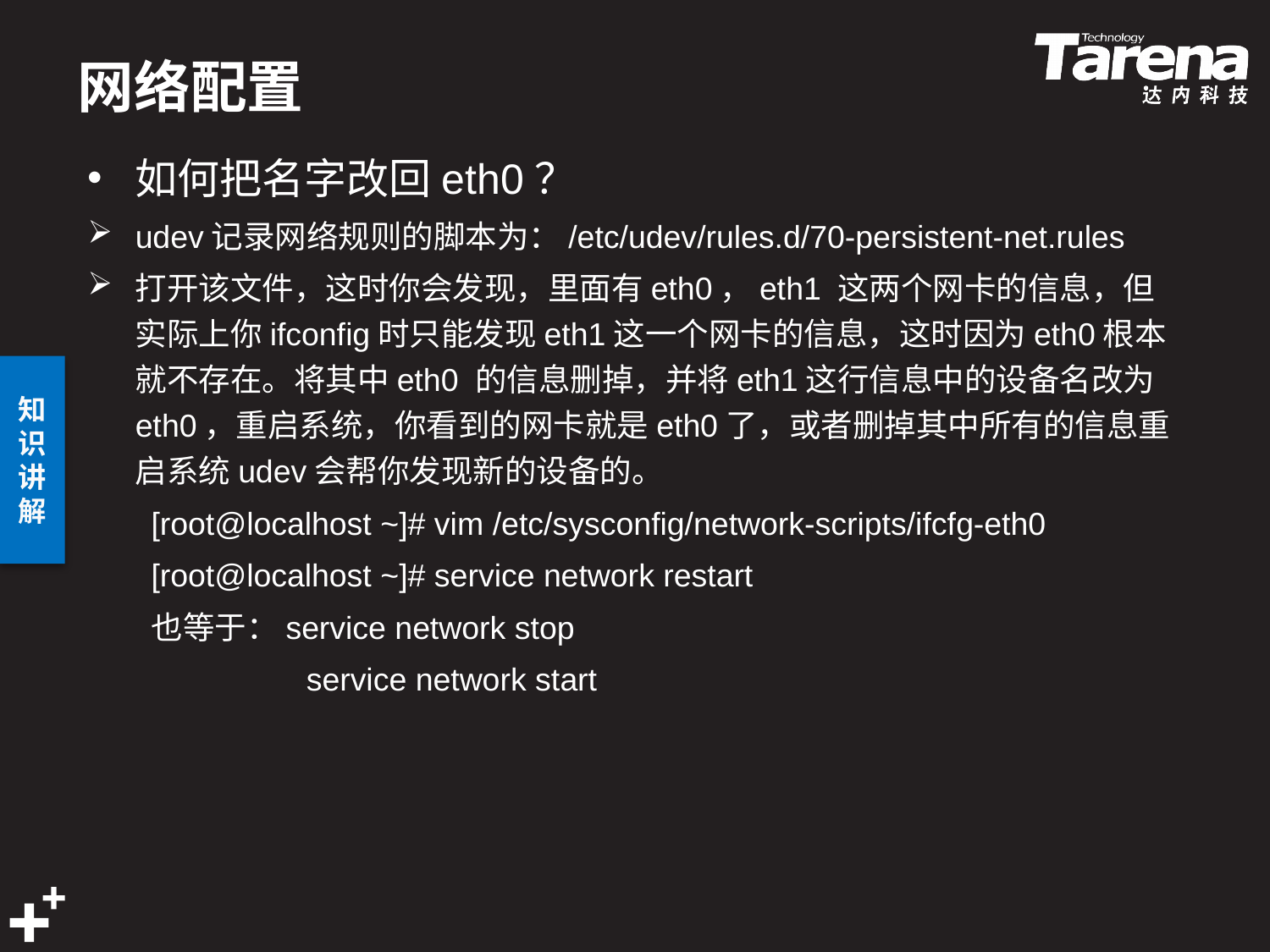

# 网络配置
如何把名字改回eth0？
udev记录网络规则的脚本为：/etc/udev/rules.d/70-persistent-net.rules
打开该文件，这时你会发现，里面有eth0，eth1 这两个网卡的信息，但实际上你ifconfig时只能发现eth1这一个网卡的信息，这时因为eth0根本就不存在。将其中eth0 的信息删掉，并将eth1这行信息中的设备名改为eth0，重启系统，你看到的网卡就是eth0了，或者删掉其中所有的信息重启系统udev会帮你发现新的设备的。
[root@localhost ~]# vim /etc/sysconfig/network-scripts/ifcfg-eth0
[root@localhost ~]# service network restart
也等于：service network stop
	             service network start